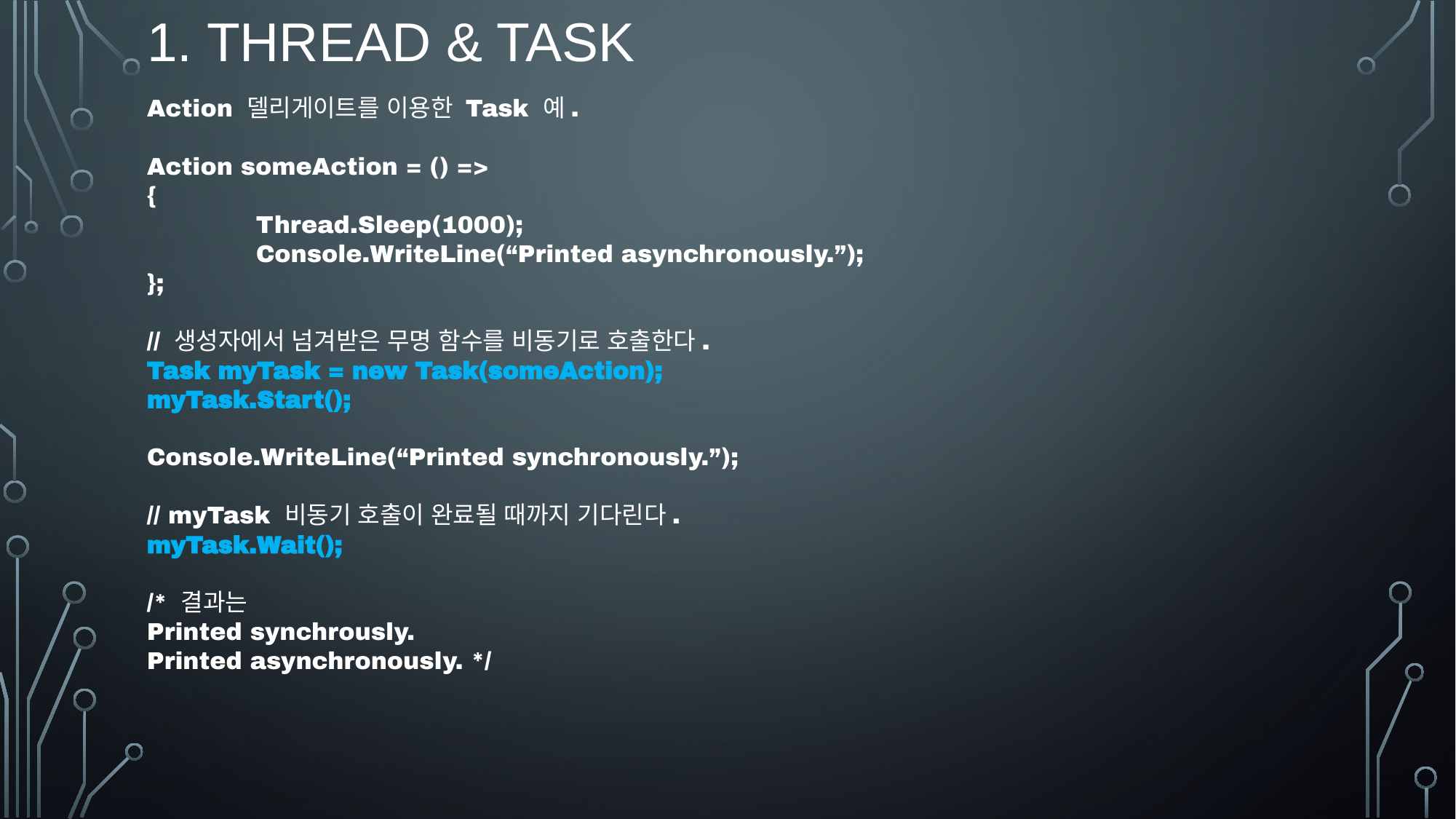

# 1. Thread & task
Action 델리게이트를 이용한 Task 예.

Action someAction = () =>
{
	Thread.Sleep(1000);
	Console.WriteLine(“Printed asynchronously.”);
};

// 생성자에서 넘겨받은 무명 함수를 비동기로 호출한다.
Task myTask = new Task(someAction);
myTask.Start();

Console.WriteLine(“Printed synchronously.”);

// myTask 비동기 호출이 완료될 때까지 기다린다.
myTask.Wait();

/* 결과는
Printed synchrously.
Printed asynchronously. */